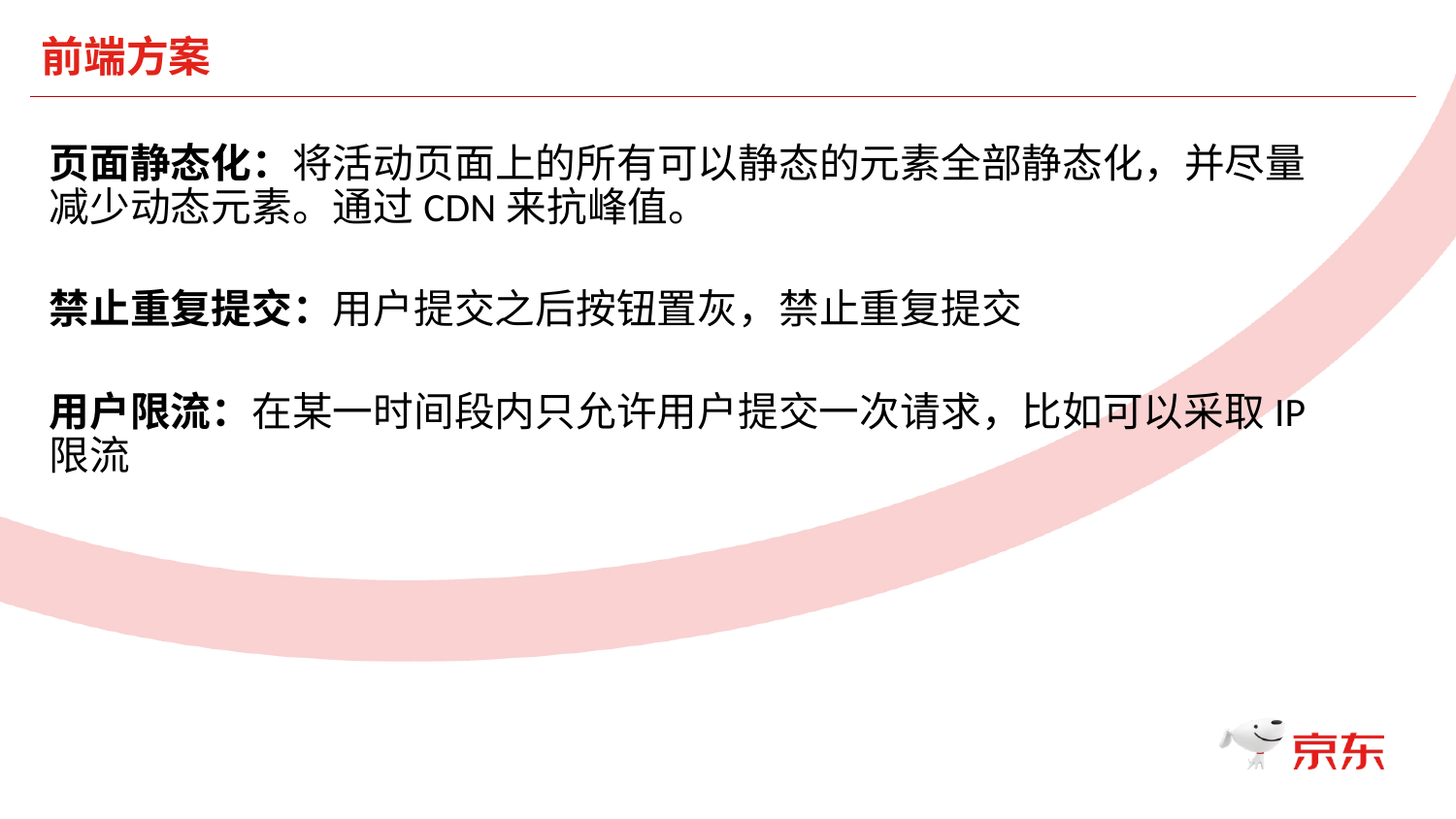

前端方案
页面静态化：将活动页面上的所有可以静态的元素全部静态化，并尽量减少动态元素。通过CDN来抗峰值。
 
禁止重复提交：用户提交之后按钮置灰，禁止重复提交
用户限流：在某一时间段内只允许用户提交一次请求，比如可以采取IP限流